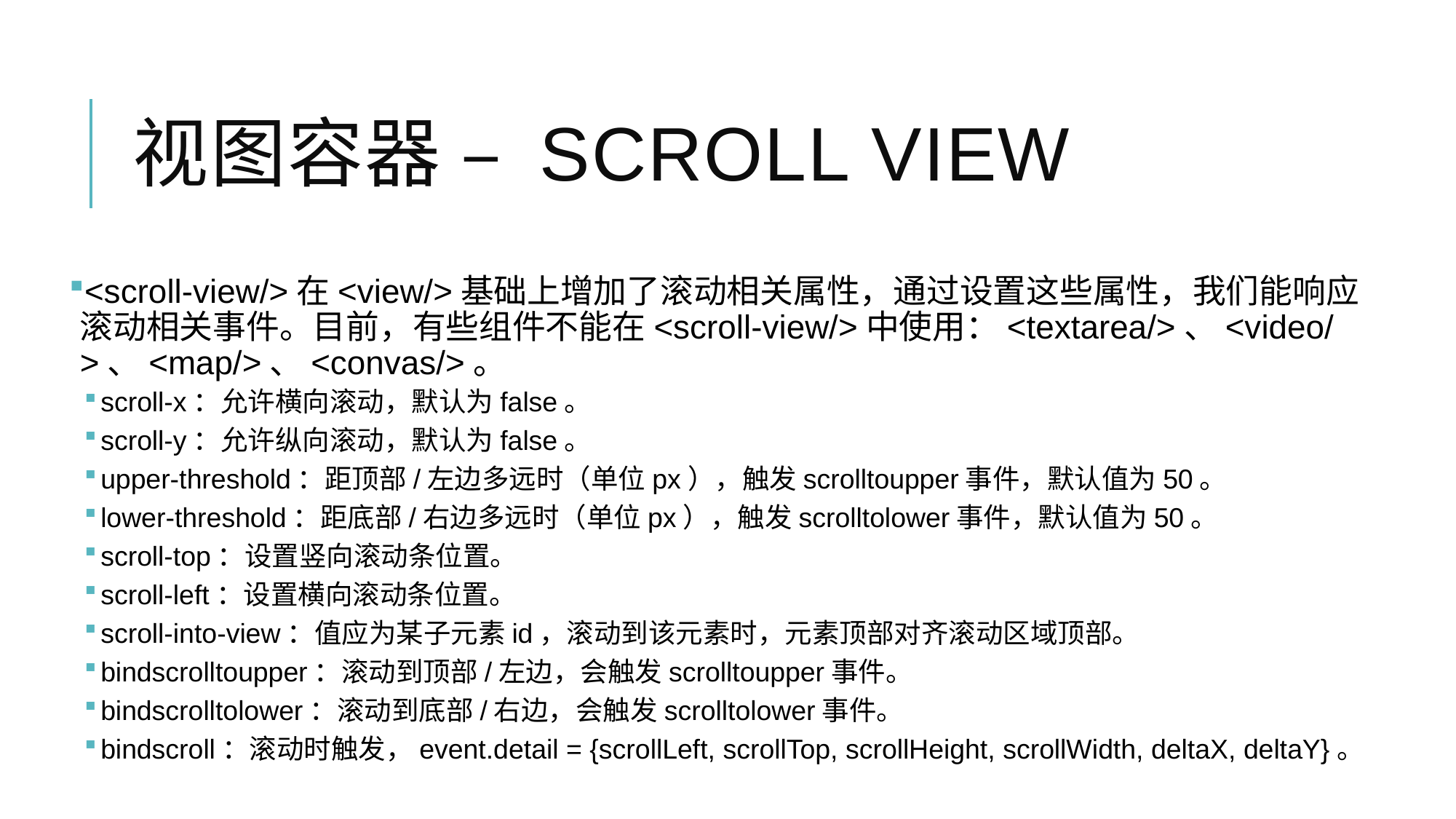

# 视图容器 – Scroll View
<scroll-view/>在<view/>基础上增加了滚动相关属性，通过设置这些属性，我们能响应滚动相关事件。目前，有些组件不能在<scroll-view/>中使用：<textarea/>、<video/>、<map/>、<convas/>。
scroll-x：允许横向滚动，默认为false。
scroll-y：允许纵向滚动，默认为false。
upper-threshold：距顶部/左边多远时（单位px），触发scrolltoupper事件，默认值为50。
lower-threshold：距底部/右边多远时（单位px），触发scrolltolower事件，默认值为50。
scroll-top：设置竖向滚动条位置。
scroll-left：设置横向滚动条位置。
scroll-into-view：值应为某子元素id，滚动到该元素时，元素顶部对齐滚动区域顶部。
bindscrolltoupper：滚动到顶部/左边，会触发scrolltoupper事件。
bindscrolltolower：滚动到底部/右边，会触发scrolltolower事件。
bindscroll：滚动时触发，event.detail = {scrollLeft, scrollTop, scrollHeight, scrollWidth, deltaX, deltaY}。